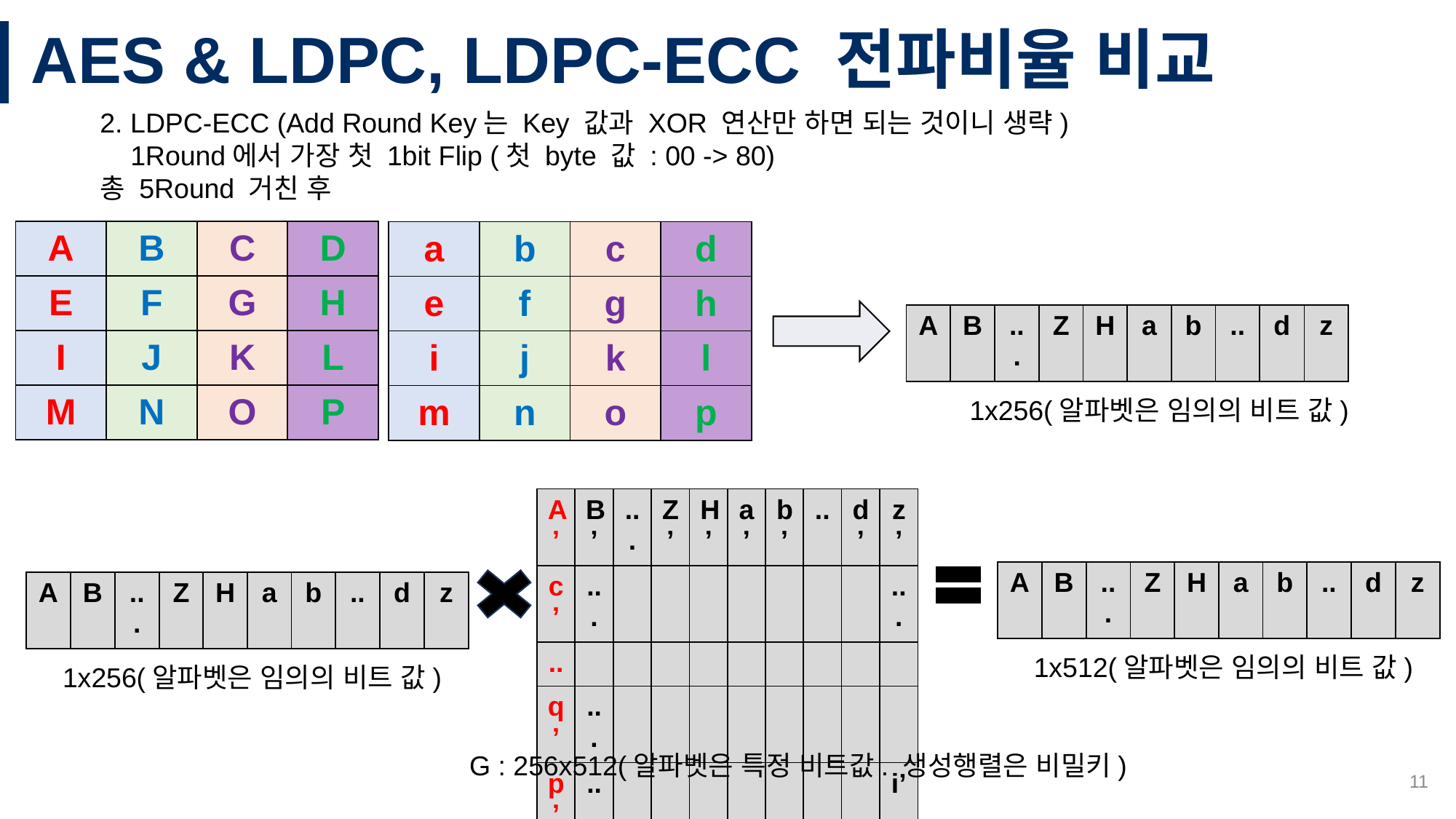

# AES & LDPC, LDPC-ECC 전파비율 비교
2. LDPC-ECC (Add Round Key는 Key 값과 XOR 연산만 하면 되는 것이니 생략)
    1Round에서 가장 첫 1bit Flip (첫 byte 값 : 00 -> 80)
총 5Round 거친 후
| A | B | C | D |
| --- | --- | --- | --- |
| E | F | G | H |
| I | J | K | L |
| M | N | O | P |
| a | b | c | d |
| --- | --- | --- | --- |
| e | f | g | h |
| i | j | k | l |
| m | n | o | p |

| A | B | ... | Z | H | a | b | .. | d | z |
| --- | --- | --- | --- | --- | --- | --- | --- | --- | --- |
1x256(알파벳은 임의의 비트 값)
| A’ | B’ | ... | Z’ | H’ | a’ | b’ | .. | d’ | z’ |
| --- | --- | --- | --- | --- | --- | --- | --- | --- | --- |
| c’ | ... |  |  |  |  |  |  |  | ... |
| .. |  |  |  |  |  |  |  |  |  |
| q’ | ... |  |  |  |  |  |  |  |  |
| p’ | ... |  |  |  |  |  |  |  | i’ |

| A | B | ... | Z | H | a | b | .. | d | z |
| --- | --- | --- | --- | --- | --- | --- | --- | --- | --- |
| A | B | ... | Z | H | a | b | .. | d | z |
| --- | --- | --- | --- | --- | --- | --- | --- | --- | --- |
1x512(알파벳은 임의의 비트 값)
1x256(알파벳은 임의의 비트 값)
G : 256x512(알파벳은 특정 비트값. 생성행렬은 비밀키)
11